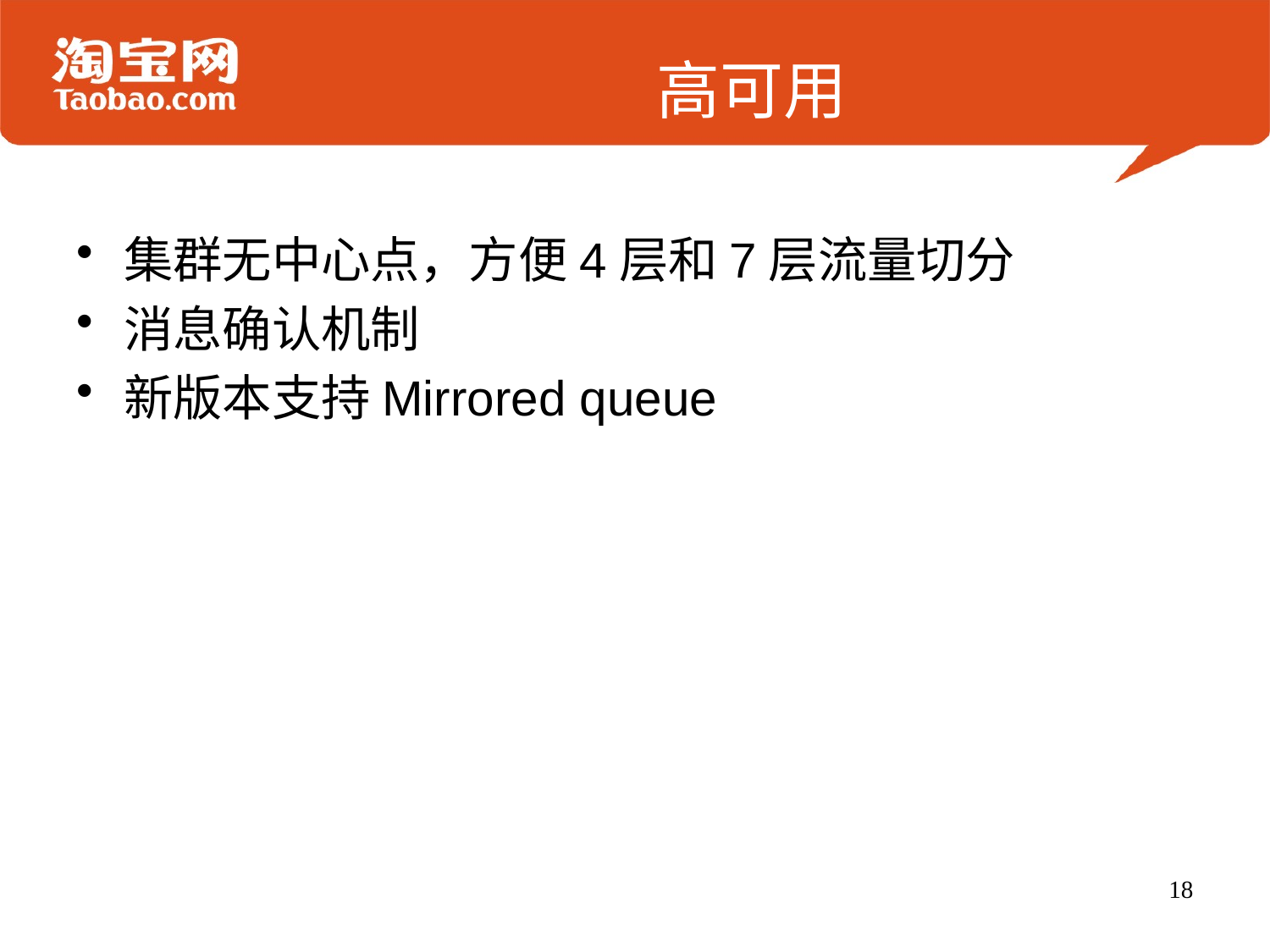

# 高可用
集群无中心点，方便4层和7层流量切分
消息确认机制
新版本支持Mirrored queue

18